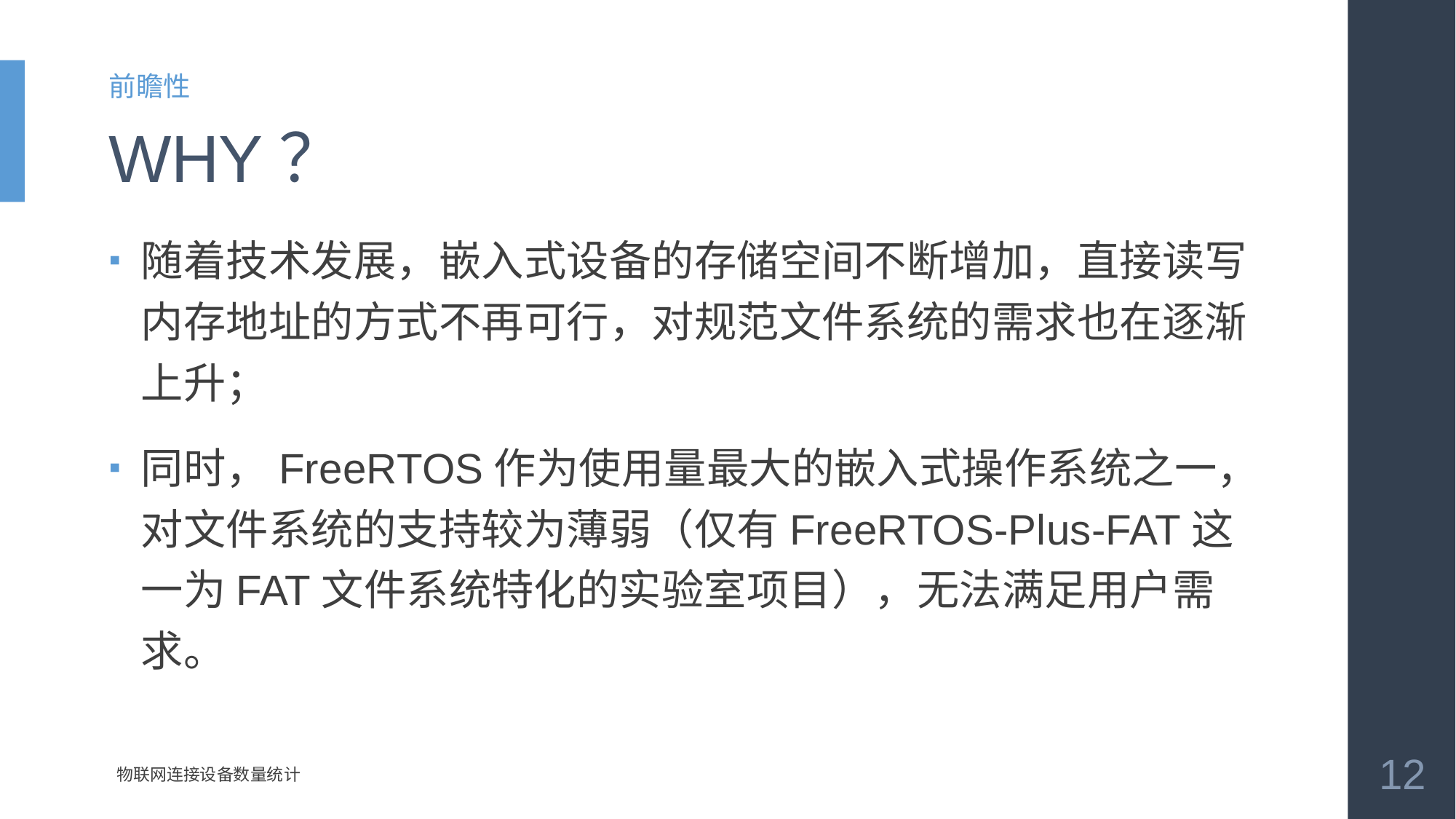

前瞻性
# WHY？
随着技术发展，嵌入式设备的存储空间不断增加，直接读写内存地址的方式不再可行，对规范文件系统的需求也在逐渐上升；
同时，FreeRTOS作为使用量最大的嵌入式操作系统之一，对文件系统的支持较为薄弱（仅有FreeRTOS-Plus-FAT这一为FAT文件系统特化的实验室项目），无法满足用户需求。
12
物联网连接设备数量统计